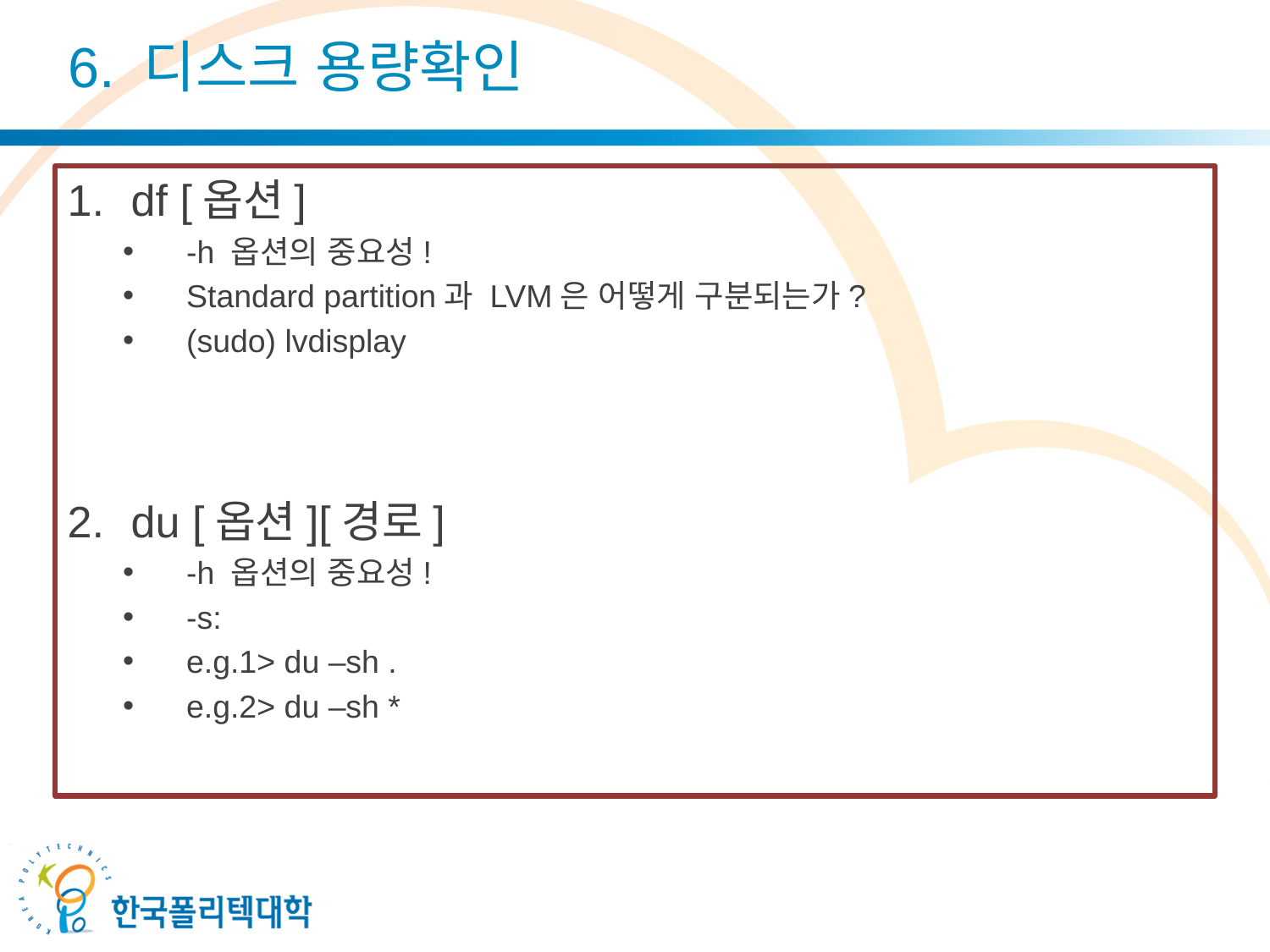

# 6. 디스크 용량확인
df [옵션]
-h 옵션의 중요성!
Standard partition과 LVM은 어떻게 구분되는가?
(sudo) lvdisplay

du [옵션][경로]
-h 옵션의 중요성!
-s:
e.g.1> du –sh .
e.g.2> du –sh *